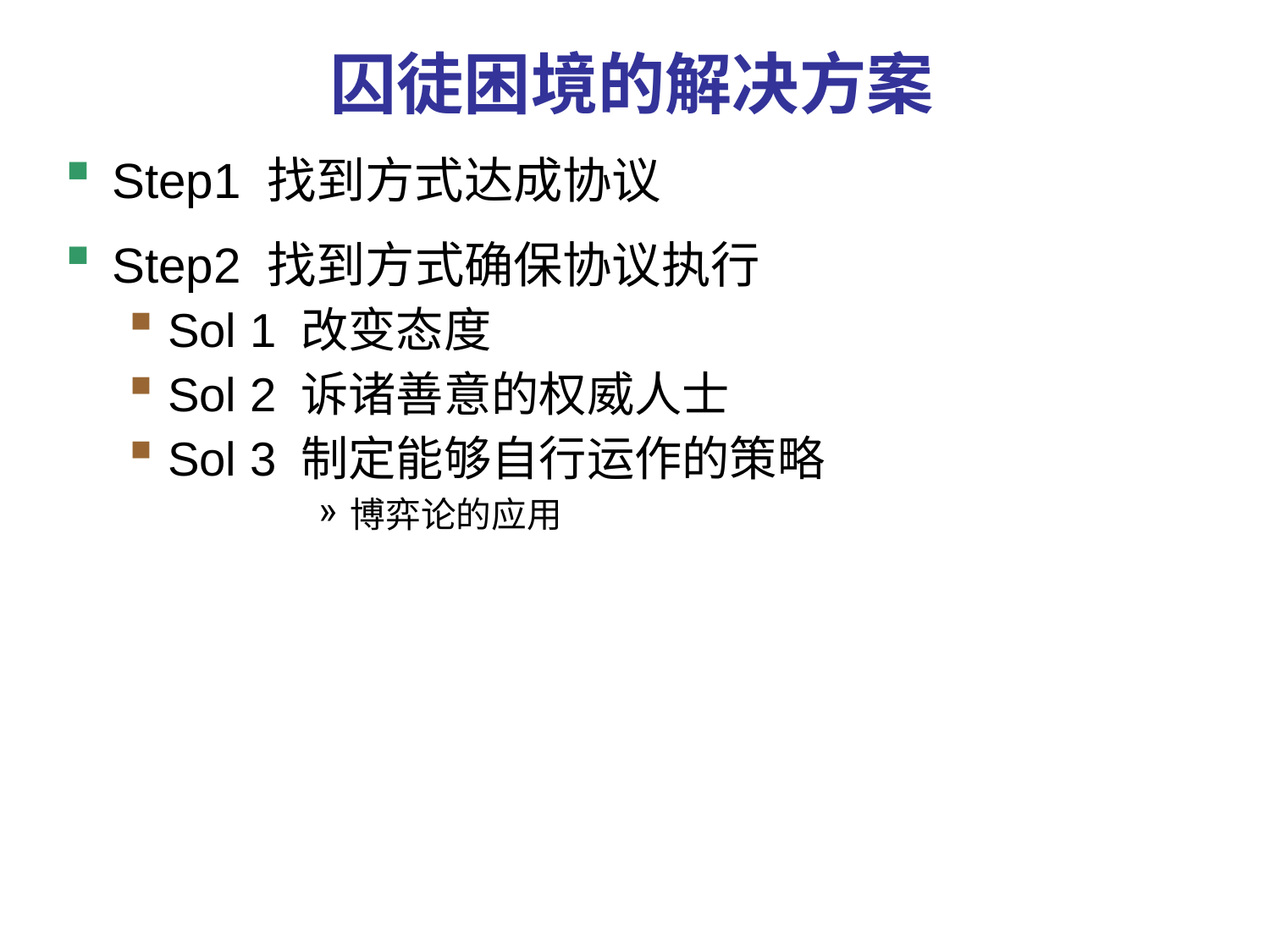

# 囚徒困境的解决方案
Step1 找到方式达成协议
Step2 找到方式确保协议执行
Sol 1 改变态度
Sol 2 诉诸善意的权威人士
Sol 3 制定能够自行运作的策略
博弈论的应用